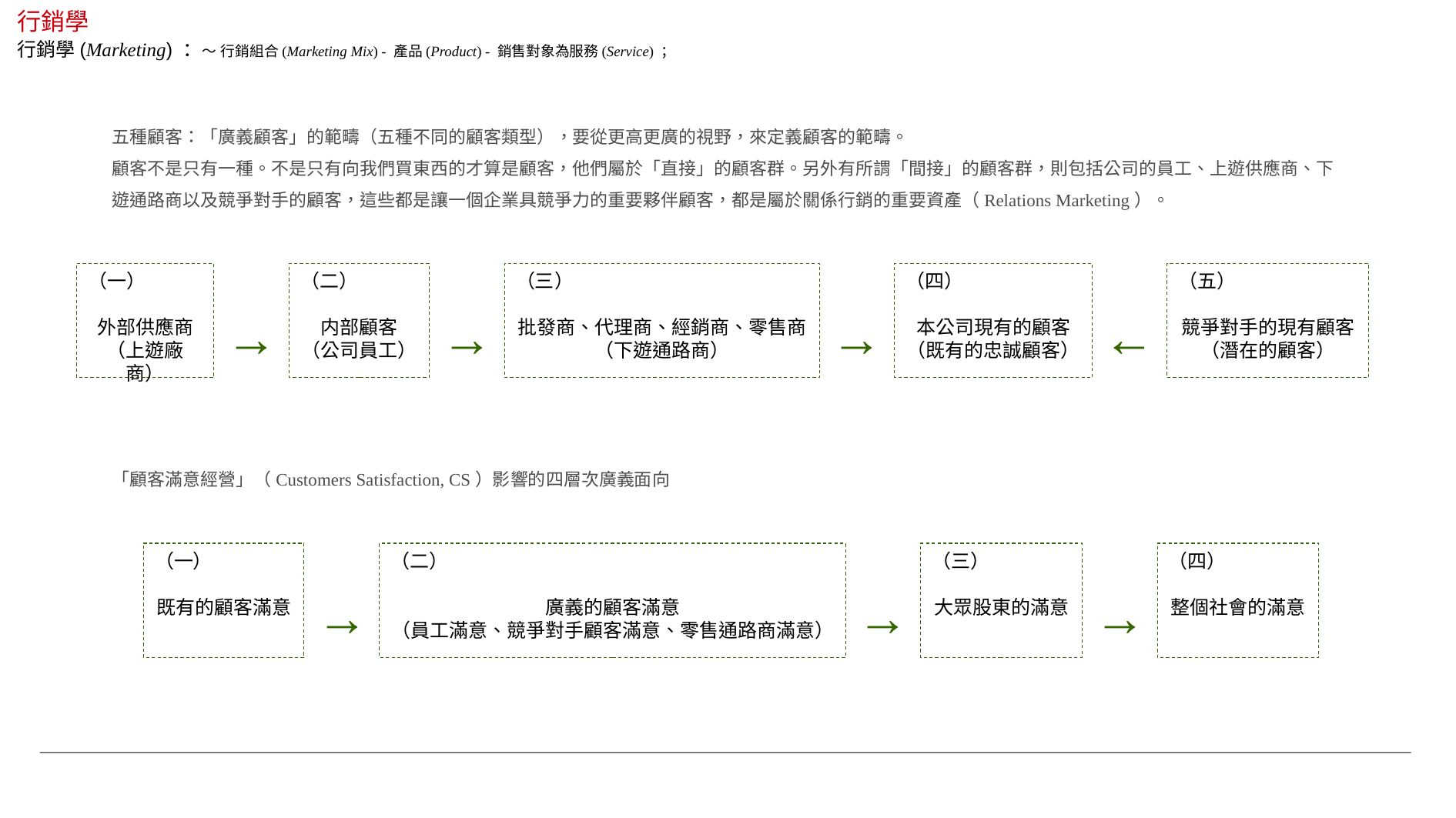

行銷學
行銷學(Marketing) ：～ 行銷組合(Marketing Mix) - 產品(Product) - 銷售對象為服務(Service) ；
五種顧客：「廣義顧客」的範疇（五種不同的顧客類型），要從更高更廣的視野，來定義顧客的範疇。
顧客不是只有一種。不是只有向我們買東西的才算是顧客，他們屬於「直接」的顧客群。另外有所謂「間接」的顧客群，則包括公司的員工、上遊供應商、下遊通路商以及競爭對手的顧客，這些都是讓一個企業具競爭力的重要夥伴顧客，都是屬於關係行銷的重要資產（Relations Marketing）。
（一）

外部供應商
（上遊廠商）
（二）

内部顧客
（公司員工）
（三）

批發商、代理商、經銷商、零售商
（下遊通路商）
（四）

本公司現有的顧客
（既有的忠誠顧客）
（五）

競爭對手的現有顧客
（潛在的顧客）
→
→
→
←
「顧客滿意經營」（Customers Satisfaction, CS）影響的四層次廣義面向
（一）

既有的顧客滿意
（二）

廣義的顧客滿意
（員工滿意、競爭對手顧客滿意、零售通路商滿意）
（三）

大眾股東的滿意
（四）

整個社會的滿意
→
→
→